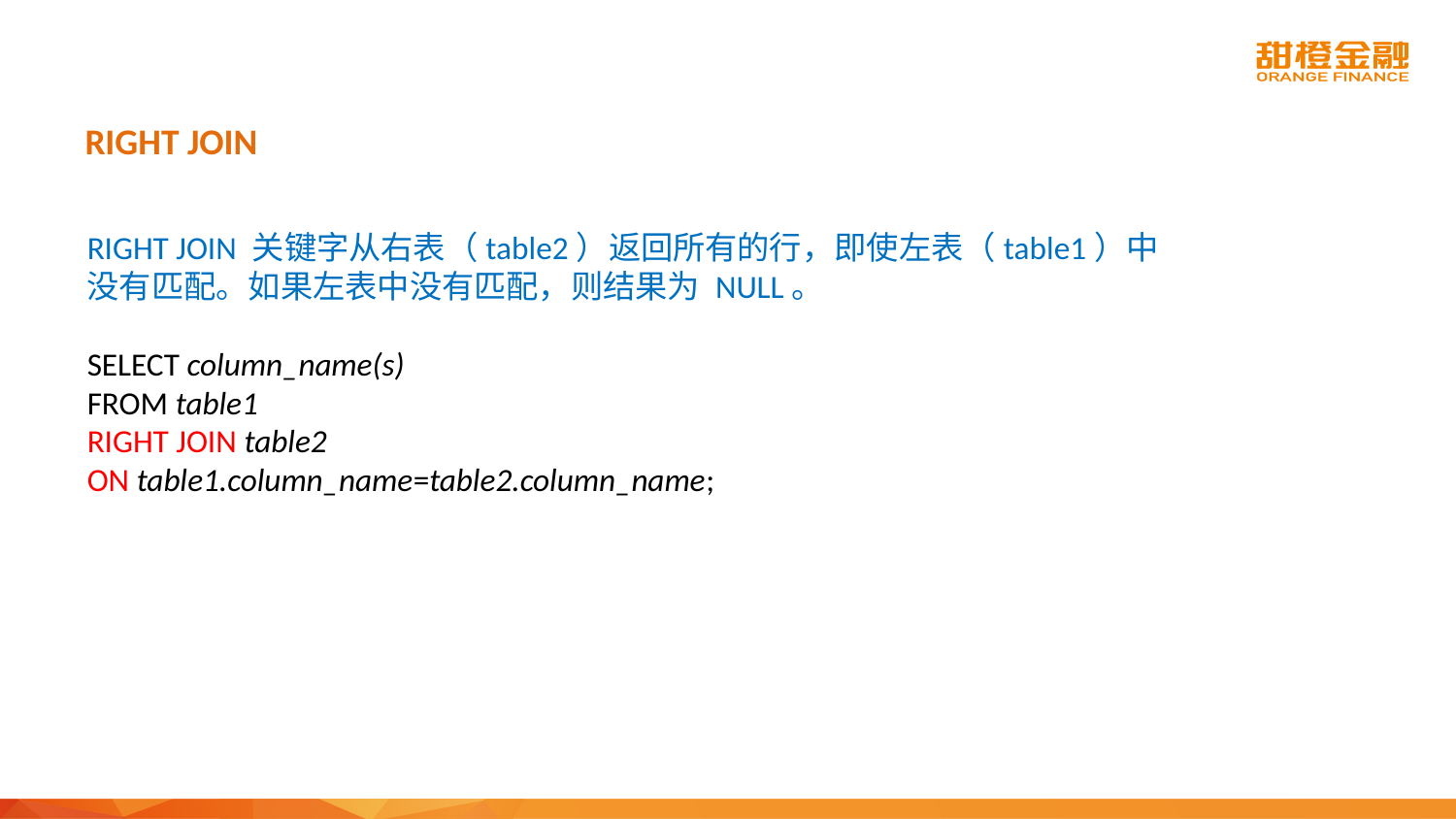

# RIGHT JOIN
RIGHT JOIN 关键字从右表（table2）返回所有的行，即使左表（table1）中没有匹配。如果左表中没有匹配，则结果为 NULL。

SELECT column_name(s)
FROM table1
RIGHT JOIN table2
ON table1.column_name=table2.column_name;